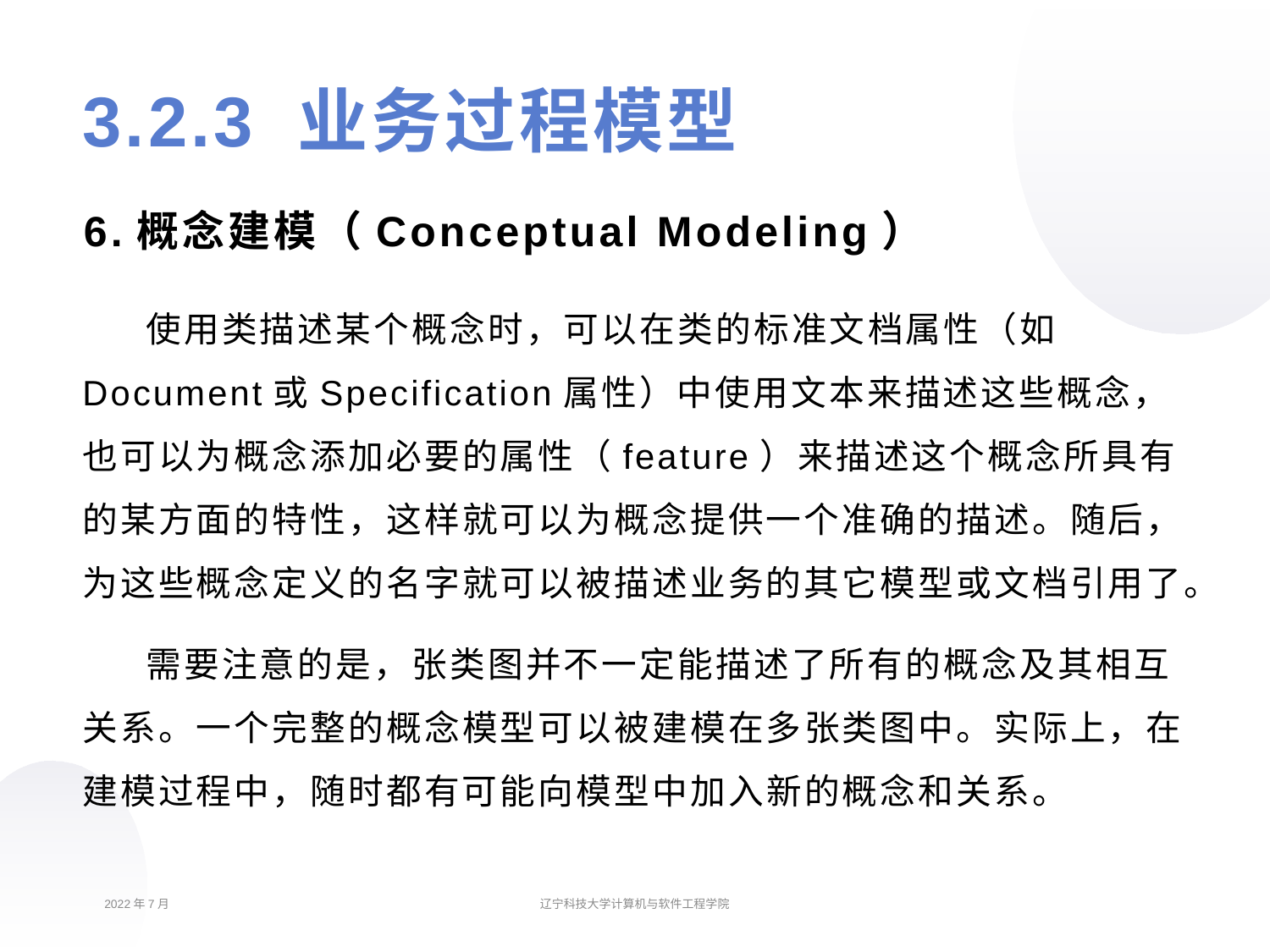

# 3.2.3 业务过程模型
6.概念建模（Conceptual Modeling）

使用类描述某个概念时，可以在类的标准文档属性（如Document或Specification属性）中使用文本来描述这些概念，也可以为概念添加必要的属性（feature）来描述这个概念所具有的某方面的特性，这样就可以为概念提供一个准确的描述。随后，为这些概念定义的名字就可以被描述业务的其它模型或文档引用了。
需要注意的是，张类图并不一定能描述了所有的概念及其相互关系。一个完整的概念模型可以被建模在多张类图中。实际上，在建模过程中，随时都有可能向模型中加入新的概念和关系。

2022年7月
辽宁科技大学计算机与软件工程学院
69